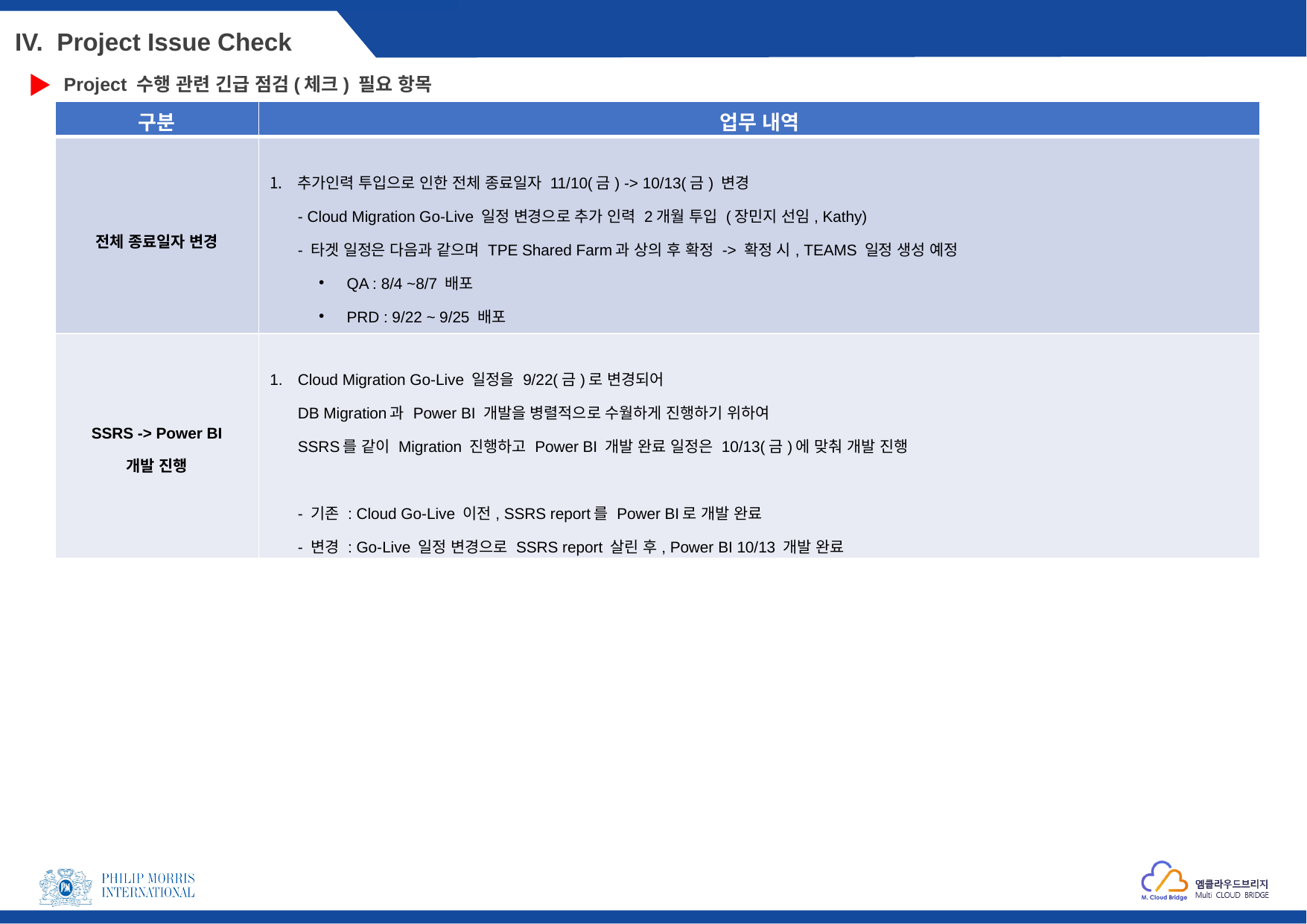

IV.  Project Issue Check
Project 수행 관련 긴급 점검(체크) 필요 항목

| 구분 | 업무 내역 |
| --- | --- |
| 전체 종료일자 변경 | 추가인력 투입으로 인한 전체 종료일자 11/10(금) -> 10/13(금) 변경 - Cloud Migration Go-Live 일정 변경으로 추가 인력 2개월 투입 (장민지 선임, Kathy) - 타겟 일정은 다음과 같으며 TPE Shared Farm과 상의 후 확정 -> 확정 시, TEAMS 일정 생성 예정 QA : 8/4 ~8/7 배포 PRD : 9/22 ~ 9/25 배포 |
| SSRS -> Power BI 개발 진행 | Cloud Migration Go-Live 일정을 9/22(금)로 변경되어 DB Migration과 Power BI 개발을 병렬적으로 수월하게 진행하기 위하여 SSRS를 같이 Migration 진행하고 Power BI 개발 완료 일정은 10/13(금)에 맞춰 개발 진행 - 기존 : Cloud Go-Live 이전, SSRS report를 Power BI로 개발 완료 - 변경 : Go-Live 일정 변경으로 SSRS report 살린 후, Power BI 10/13 개발 완료 |